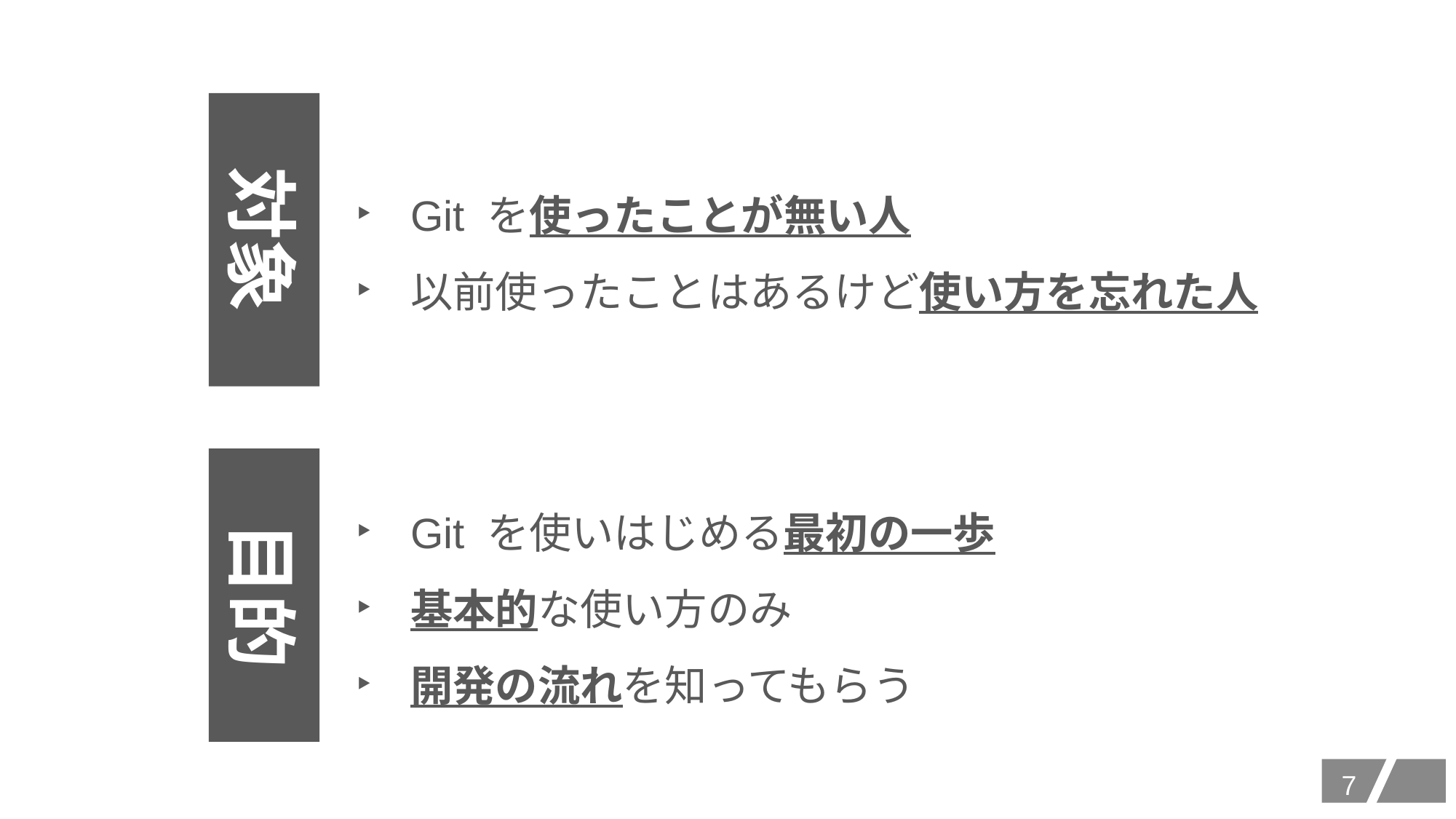

対象
Git を使ったことが無い人
以前使ったことはあるけど使い方を忘れた人
目的
Git を使いはじめる最初の一歩
基本的な使い方のみ
開発の流れを知ってもらう
7